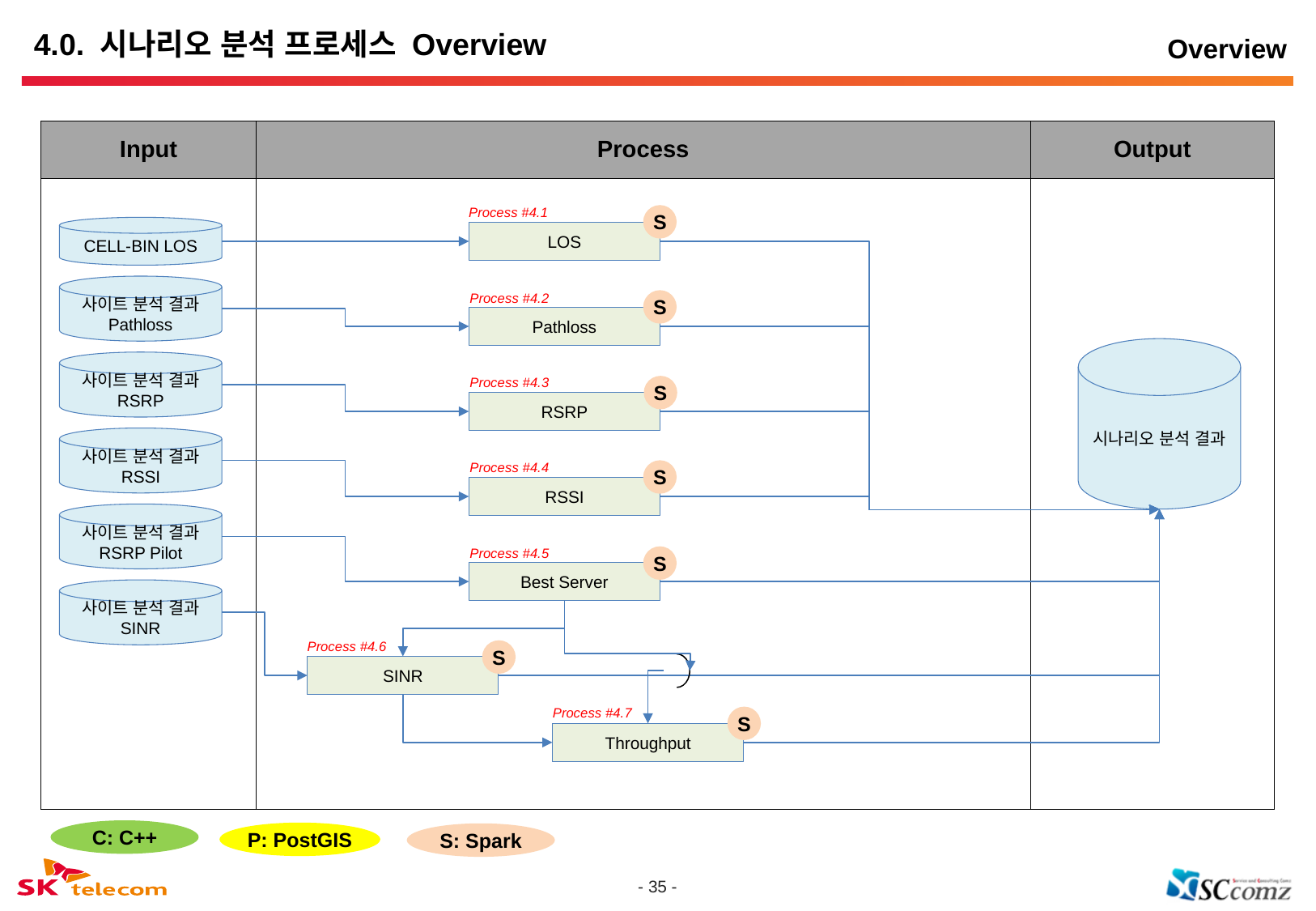

# 4.0. 시나리오 분석 프로세스 Overview
Overview
| Input | Process | Output |
| --- | --- | --- |
|  |  |  |
Process #4.1
S
CELL-BIN LOS
LOS
사이트 분석 결과
Pathloss
Process #4.2
S
Pathloss
시나리오 분석 결과
사이트 분석 결과
RSRP
Process #4.3
S
RSRP
사이트 분석 결과
RSSI
Process #4.4
S
RSSI
사이트 분석 결과
RSRP Pilot
Process #4.5
S
Best Server
사이트 분석 결과
SINR
Process #4.6
S
SINR

Process #4.7
S
Throughput
C: C++
P: PostGIS
S: Spark